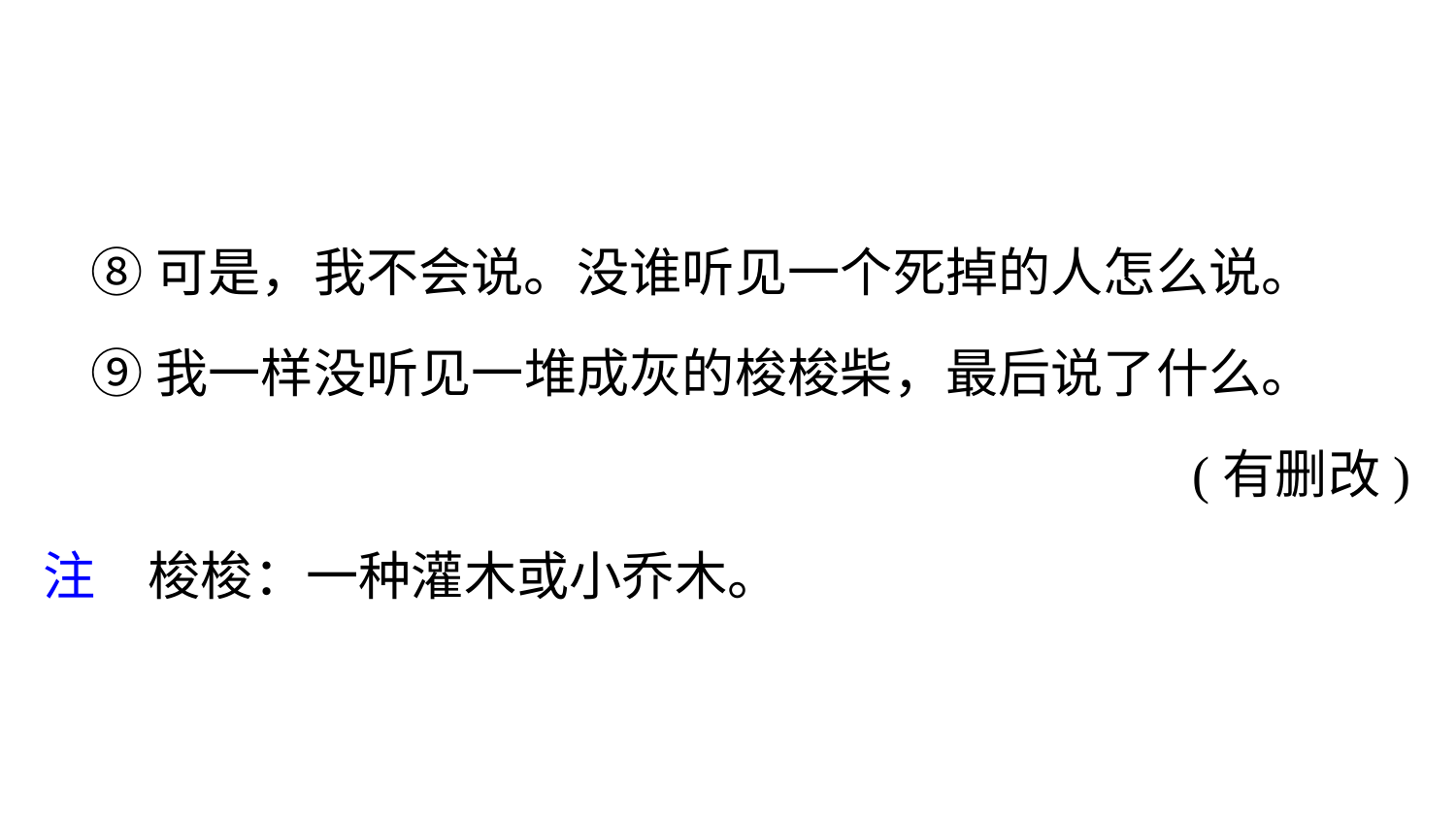

⑧可是，我不会说。没谁听见一个死掉的人怎么说。
    ⑨我一样没听见一堆成灰的梭梭柴，最后说了什么。
(有删改)
注　梭梭：一种灌木或小乔木。